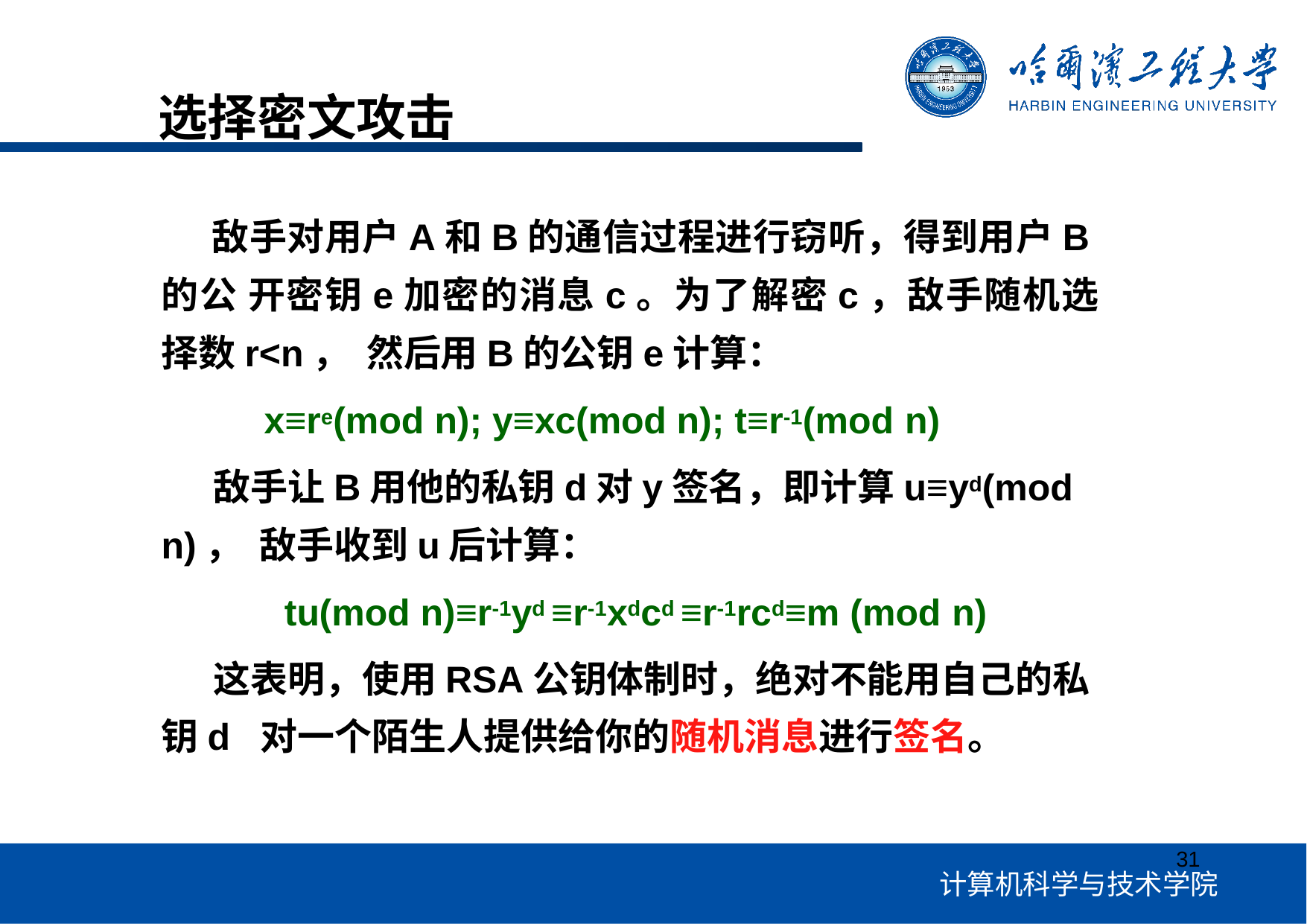

选择密文攻击
敌手对用户A和B的通信过程进行窃听，得到用户B的公 开密钥e加密的消息c。为了解密c，敌手随机选择数r<n，  然后用B的公钥e计算：
x≡re(mod n); y≡xc(mod n); t≡r-1(mod n)
敌手让B用他的私钥d对y签名，即计算u≡yd(mod n)，  敌手收到u后计算：
tu(mod n)≡r-1yd ≡r-1xdcd ≡r-1rcd≡m (mod n)
这表明，使用RSA公钥体制时，绝对不能用自己的私钥d  对一个陌生人提供给你的随机消息进行签名。
31